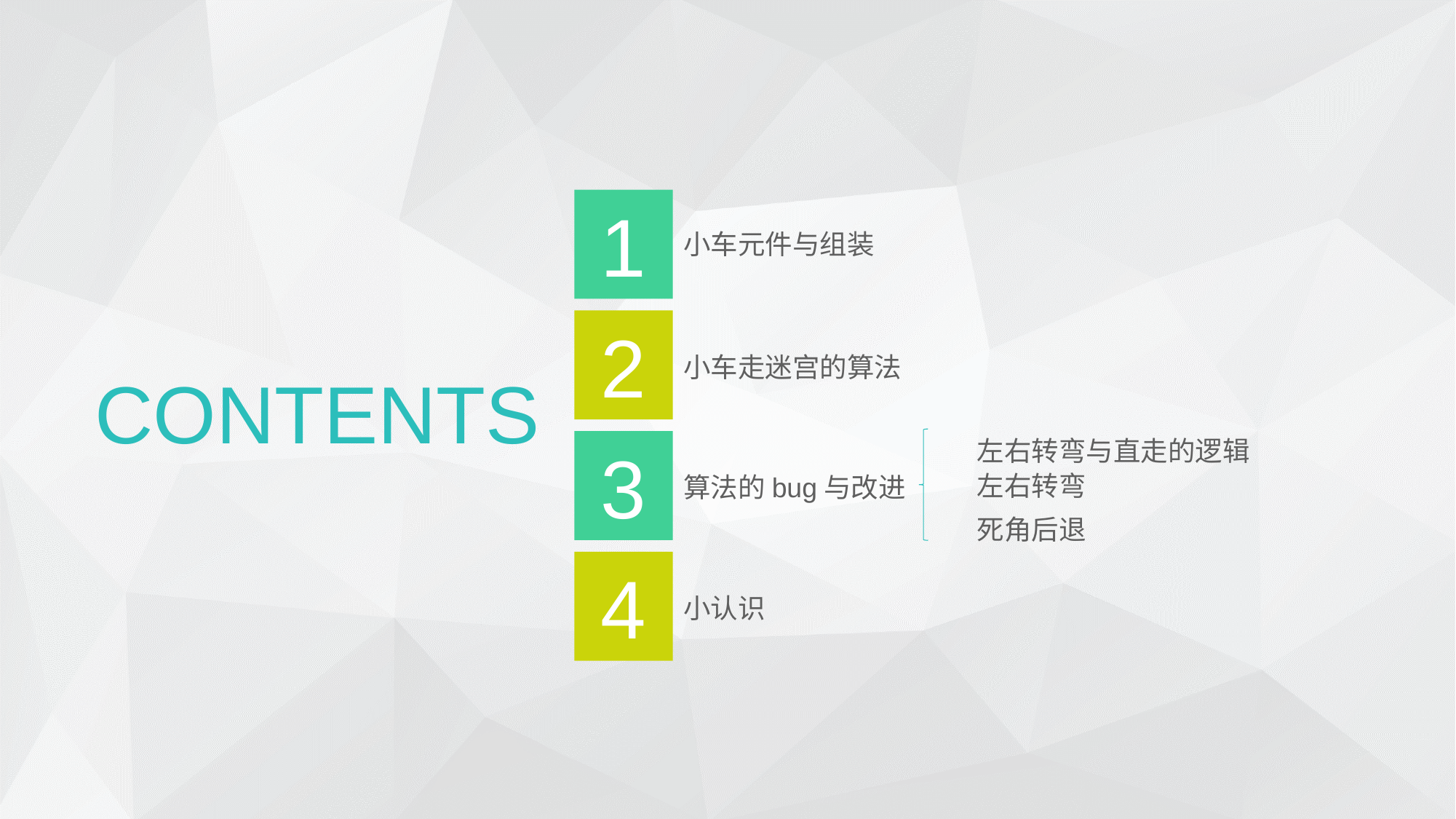

1
小车元件与组装
2
小车走迷宫的算法
CONTENTS

左右转弯与直走的逻辑
3
算法的bug与改进
左右转弯
死角后退
4
小认识